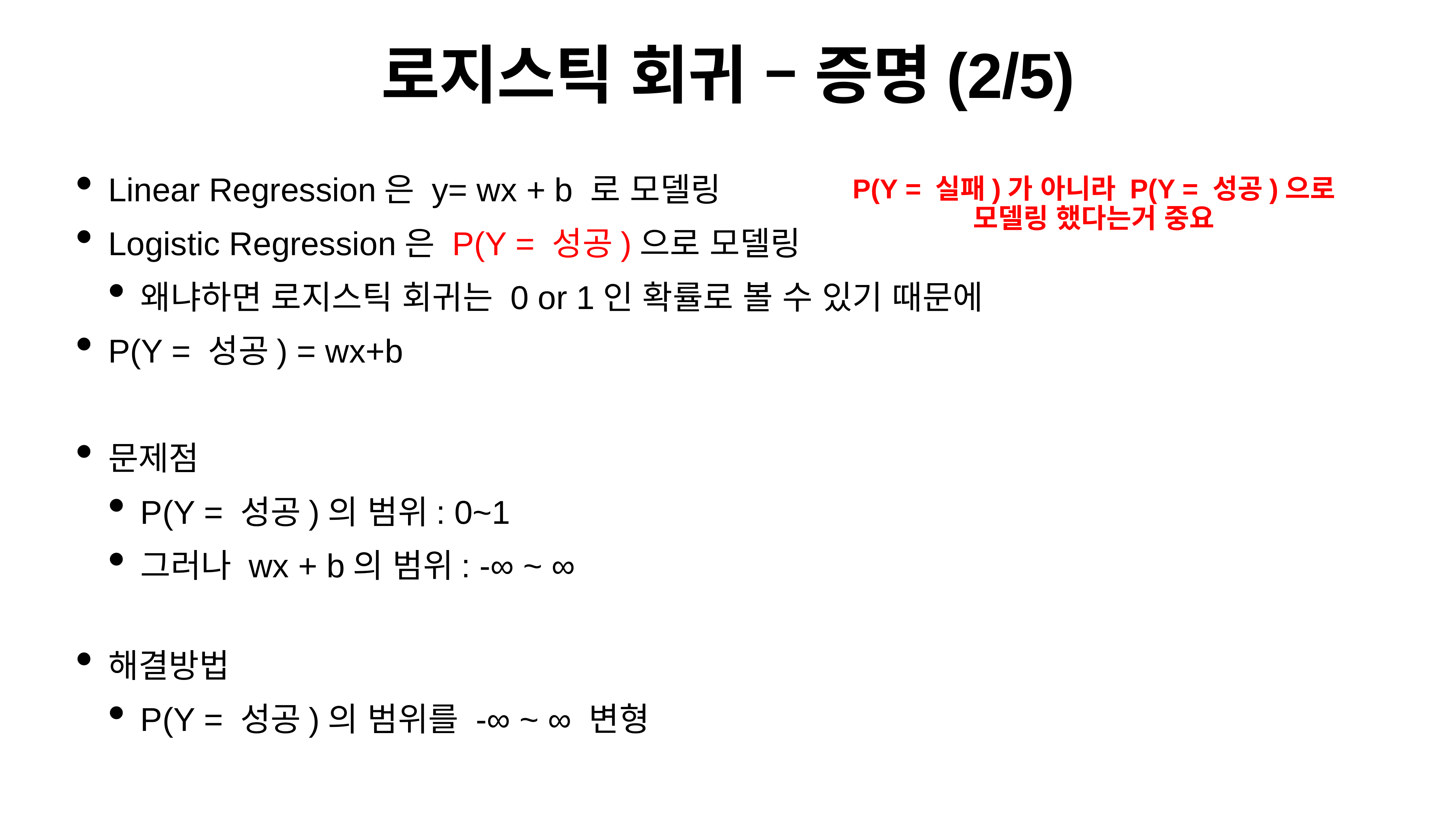

# 로지스틱 회귀 – 증명(2/5)
Linear Regression은 y= wx + b 로 모델링
Logistic Regression은 P(Y = 성공)으로 모델링
왜냐하면 로지스틱 회귀는 0 or 1인 확률로 볼 수 있기 때문에
P(Y = 성공) = wx+b

문제점
P(Y = 성공)의 범위: 0~1
그러나 wx + b의 범위: -∞ ~ ∞

해결방법
P(Y = 성공)의 범위를 -∞ ~ ∞ 변형

P(Y = 실패)가 아니라 P(Y = 성공)으로 모델링 했다는거 중요